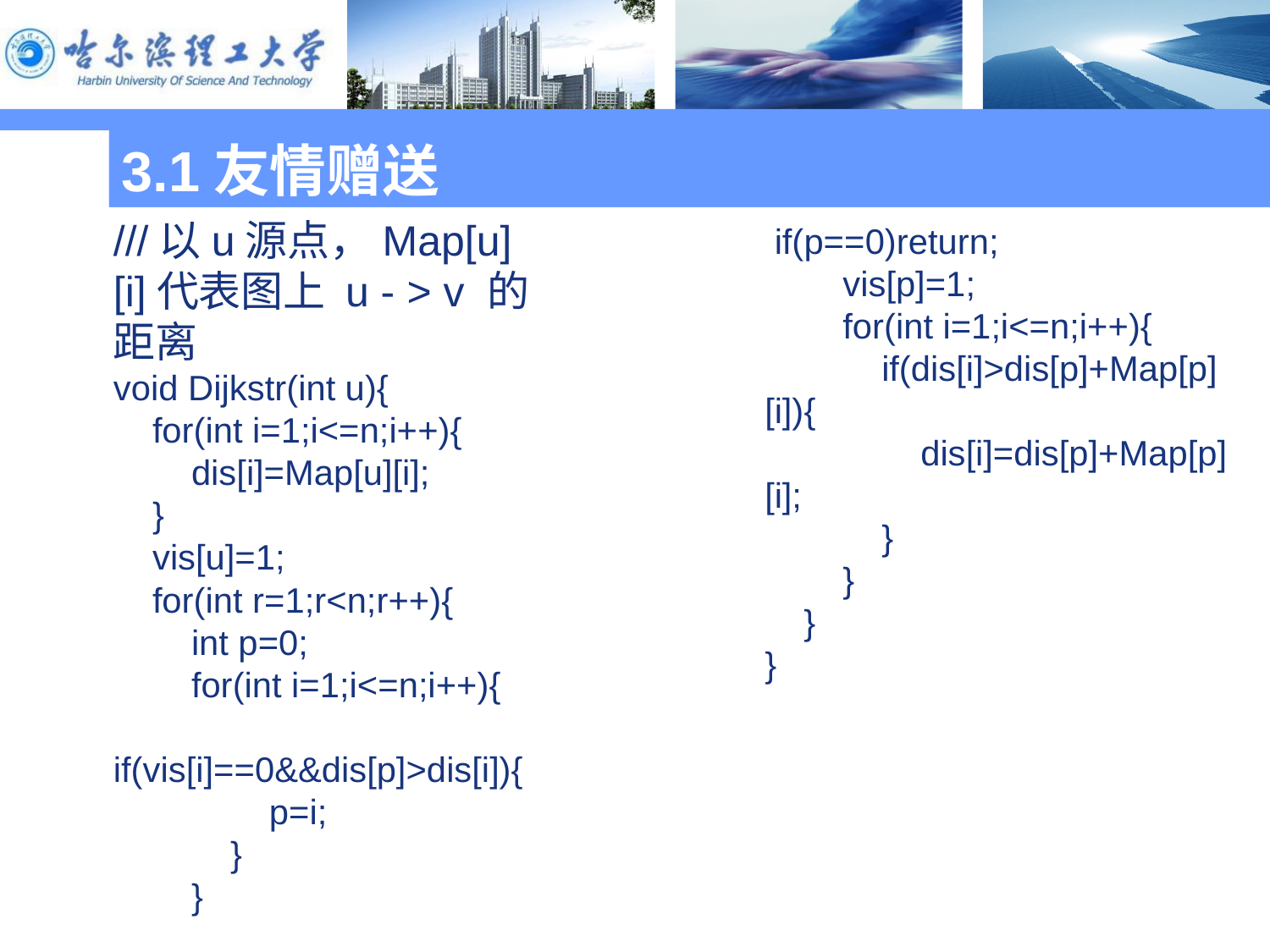

3.1友情赠送
///以u源点，Map[u][i]代表图上 u - > v 的距离
void Dijkstr(int u){
    for(int i=1;i<=n;i++){
        dis[i]=Map[u][i];
    }
    vis[u]=1;
    for(int r=1;r<n;r++){
        int p=0;
        for(int i=1;i<=n;i++){
            if(vis[i]==0&&dis[p]>dis[i]){
                p=i;
            }
        }

#
 if(p==0)return;
        vis[p]=1;
        for(int i=1;i<=n;i++){
            if(dis[i]>dis[p]+Map[p][i]){
                dis[i]=dis[p]+Map[p][i];
            }
        }
    }
}